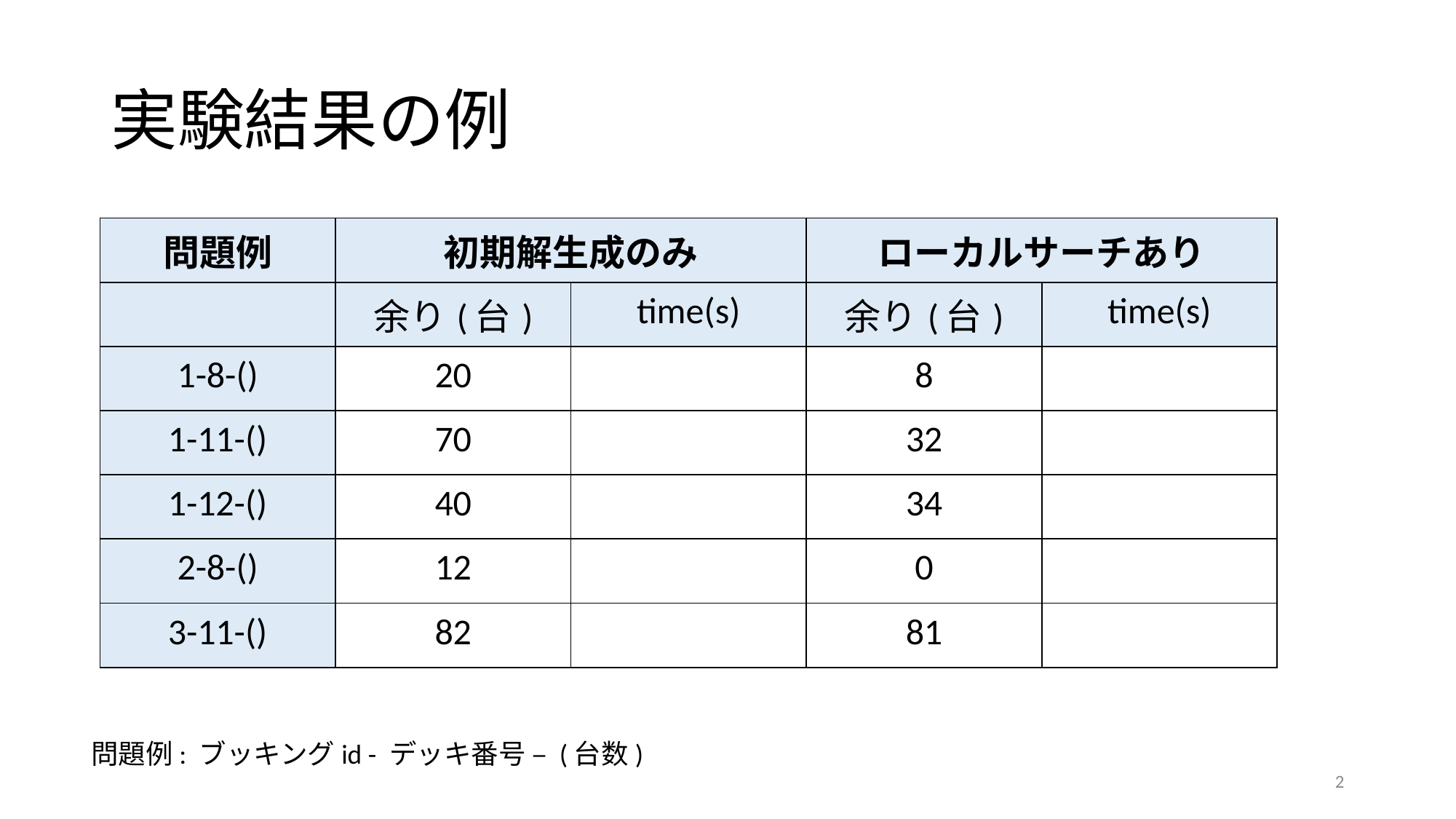

# 実験結果の例
| 問題例 | 初期解生成のみ |  | ローカルサーチあり |  |
| --- | --- | --- | --- | --- |
|  | 余り(台) | time(s) | 余り(台) | time(s) |
| 1-8-() | 20 |  | 8 |  |
| 1-11-() | 70 |  | 32 |  |
| 1-12-() | 40 |  | 34 |  |
| 2-8-() | 12 |  | 0 |  |
| 3-11-() | 82 |  | 81 |  |
問題例: ブッキングid - デッキ番号 – (台数)
2